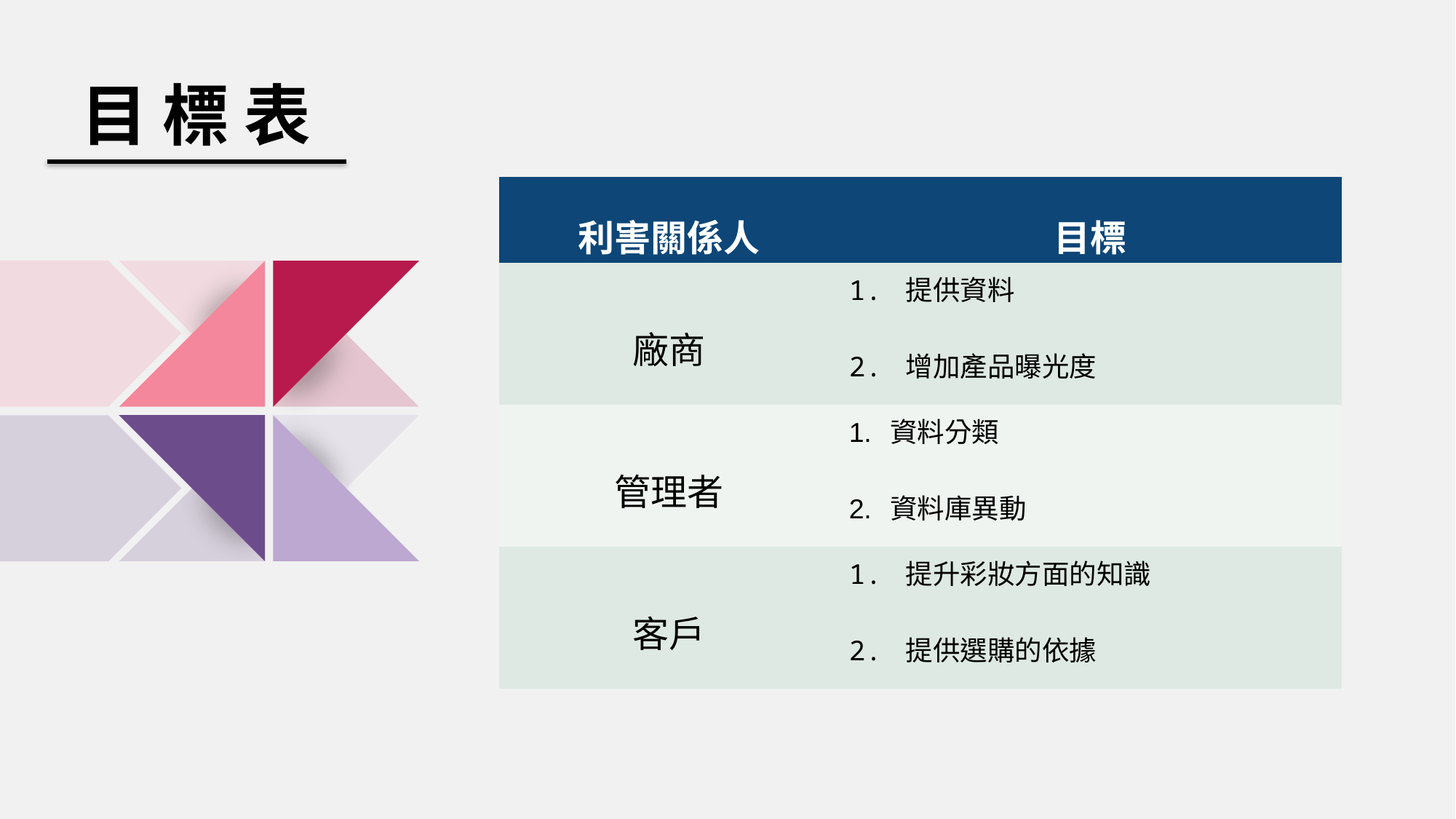

目 標 表
| 利害關係人 | 目標 |
| --- | --- |
| 廠商 | 1. 提供資料 2. 增加產品曝光度 |
| 管理者 | 資料分類 資料庫異動 |
| 客戶 | 1. 提升彩妝方面的知識 2. 提供選購的依據 |